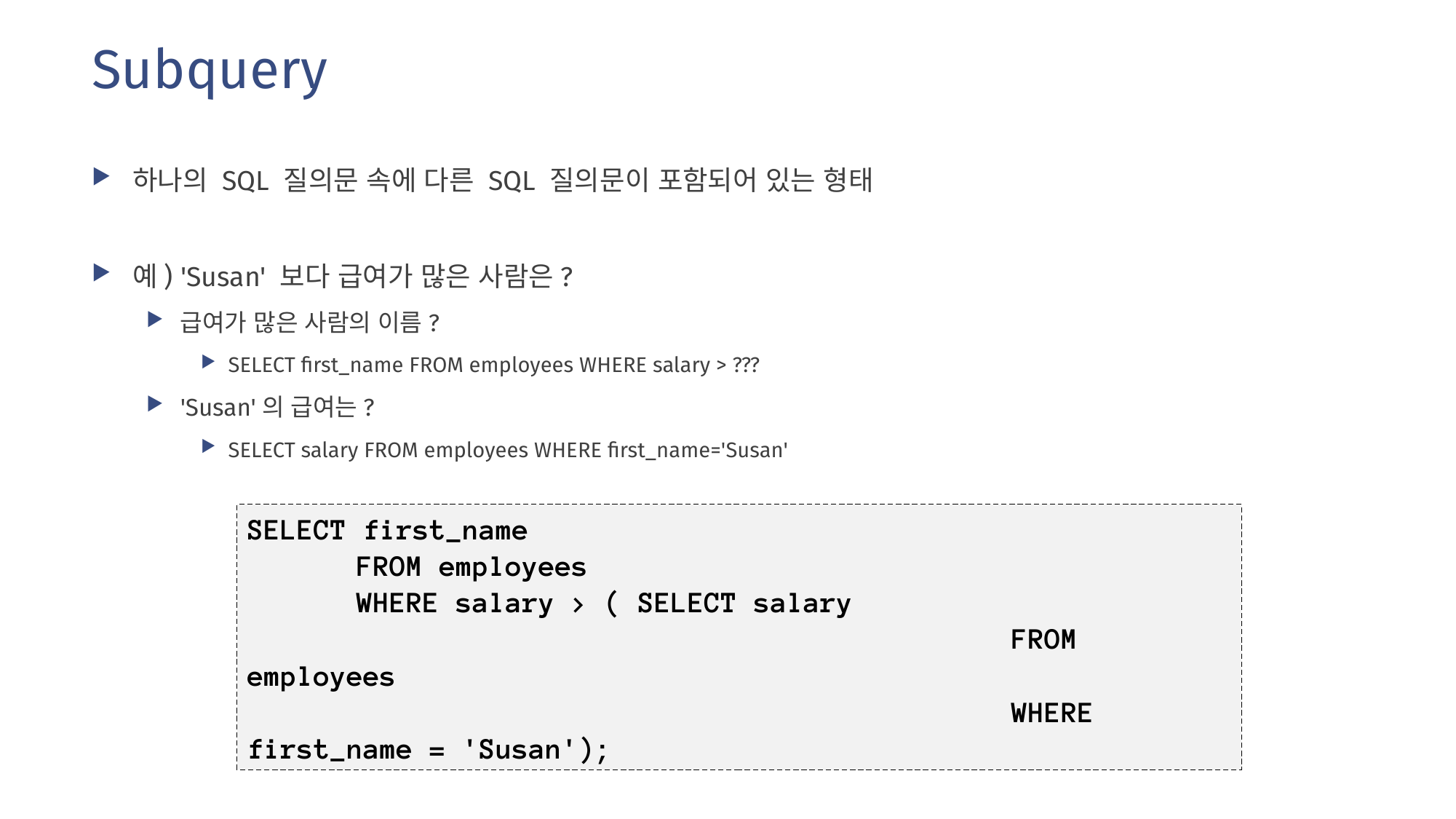

# Subquery
하나의 SQL 질의문 속에 다른 SQL 질의문이 포함되어 있는 형태

예) 'Susan' 보다 급여가 많은 사람은?
급여가 많은 사람의 이름?
SELECT first_name FROM employees WHERE salary > ???
'Susan'의 급여는?
SELECT salary FROM employees WHERE first_name='Susan'
SELECT first_name
	FROM employees
	WHERE salary > ( SELECT salary
							FROM employees
							WHERE first_name = 'Susan');